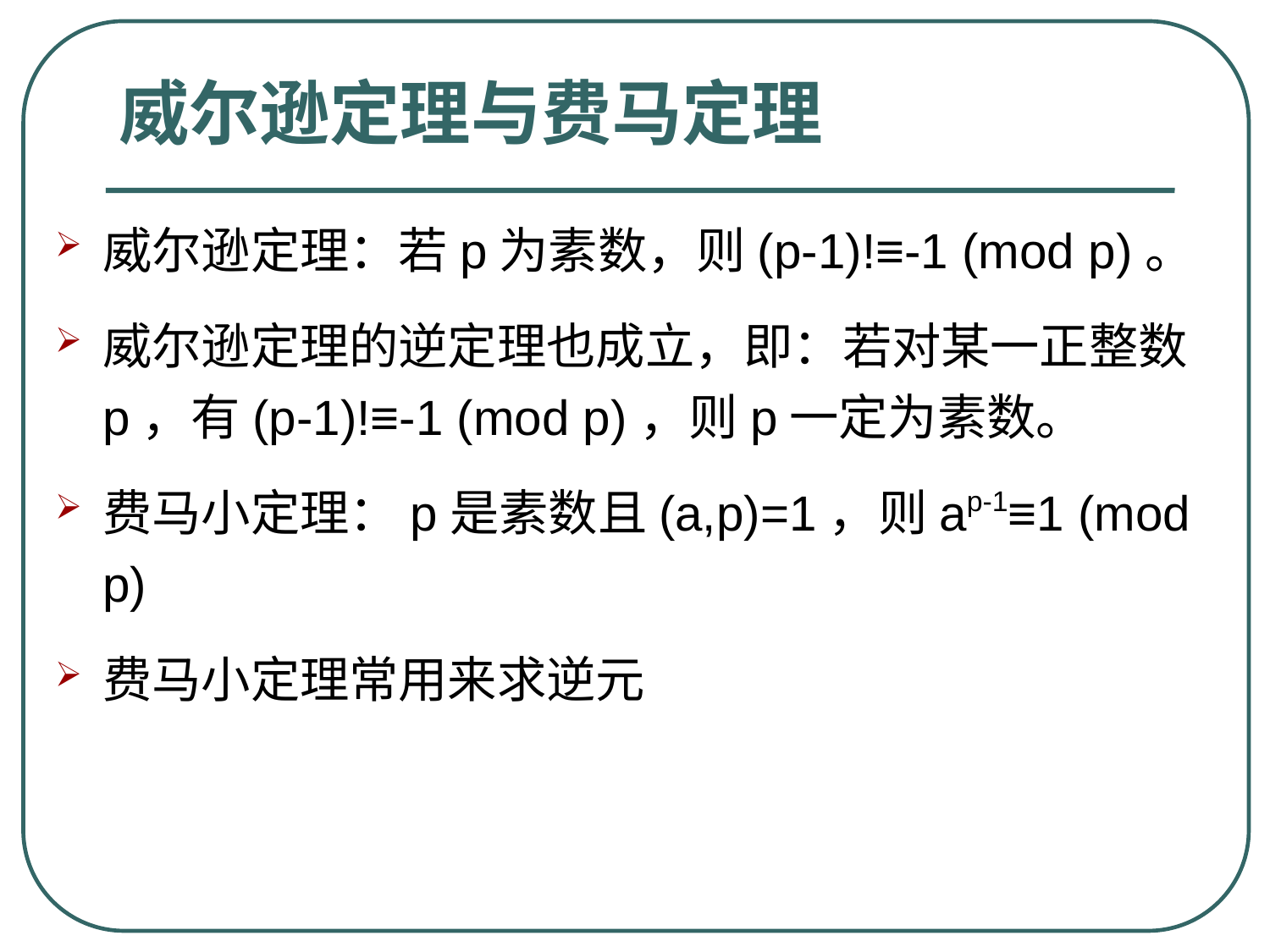

# 威尔逊定理与费马定理
威尔逊定理：若p为素数，则(p-1)!≡-1 (mod p)。
威尔逊定理的逆定理也成立，即：若对某一正整数p，有(p-1)!≡-1 (mod p)，则p一定为素数。
费马小定理：p是素数且(a,p)=1，则ap-1≡1 (mod p)
费马小定理常用来求逆元